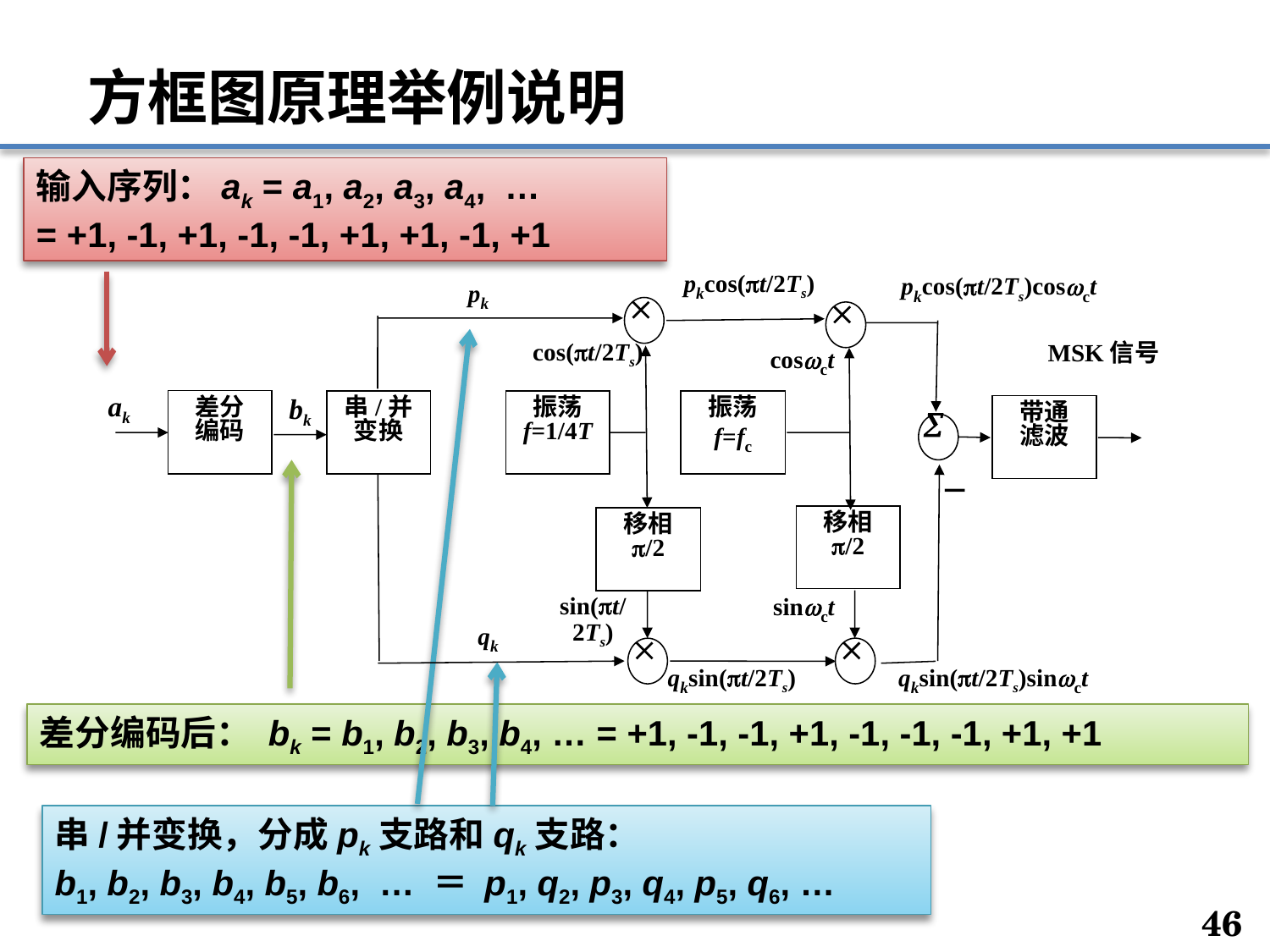

# 方框图原理举例说明
输入序列：ak = a1, a2, a3, a4,  …
= +1, -1, +1, -1, -1, +1, +1, -1, +1

pkcos(πt/2Ts)
pkcos(πt/2Ts)cosωct
pk
×

×

cos(πt/2Ts)
MSK信号
带通
滤波
－
cosωct

ak
bk
差分
编码
串/并
变换
振荡
f=1/4T
振荡
f=fc
∑

移相
π/2
移相
π/2
sinωct
sin(πt/2Ts)

×

qk
×

qksin(πt/2Ts)
qksin(πt/2Ts)sinωct

差分编码后： bk = b1, b2, b3, b4, … = +1, -1, -1, +1, -1, -1, -1, +1, +1
串/并变换，分成pk支路和qk支路：
b1, b2, b3, b4, b5, b6,  … ＝ p1, q2, p3, q4, p5, q6, …
46